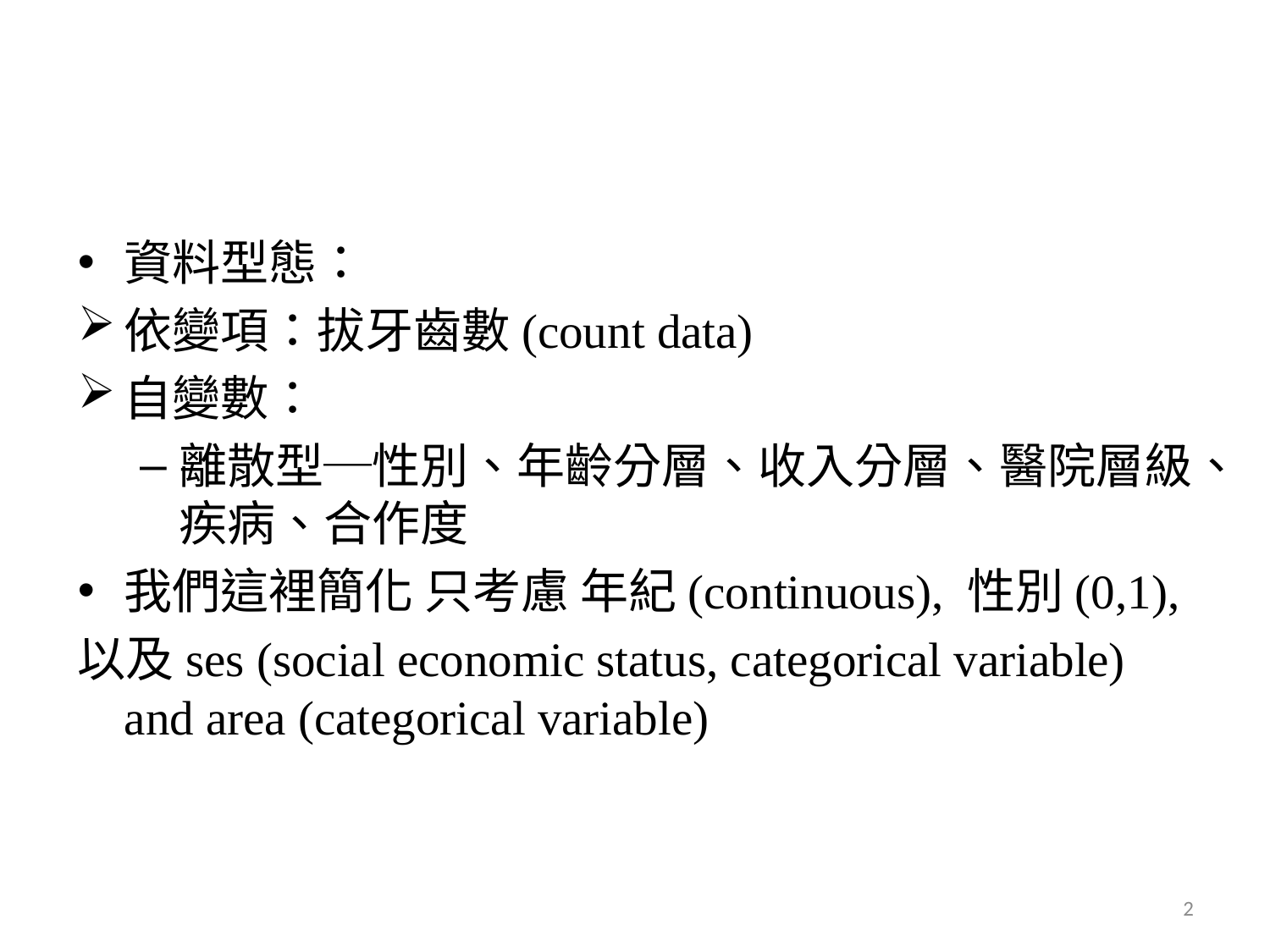

資料型態：
依變項：拔牙齒數(count data)
自變數：
離散型─性別、年齡分層、收入分層、醫院層級、疾病、合作度
我們這裡簡化 只考慮 年紀(continuous), 性別(0,1),
以及ses (social economic status, categorical variable) and area (categorical variable)
2